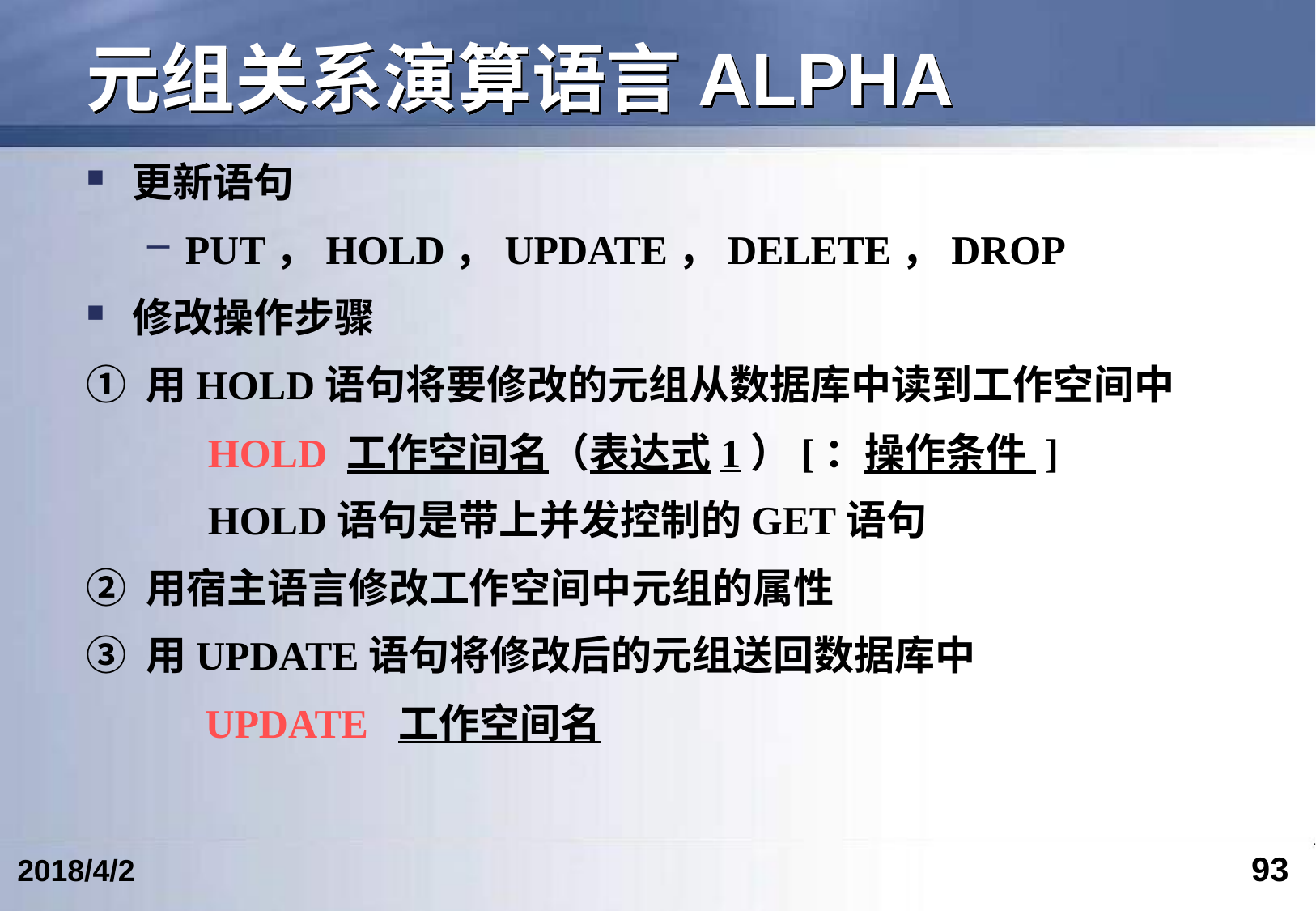

# 元组关系演算语言ALPHA
更新语句
PUT，HOLD，UPDATE，DELETE，DROP
修改操作步骤
① 用HOLD语句将要修改的元组从数据库中读到工作空间中
HOLD 工作空间名（表达式1）[：操作条件 ]
HOLD语句是带上并发控制的GET语句
② 用宿主语言修改工作空间中元组的属性
③ 用UPDATE语句将修改后的元组送回数据库中
	  UPDATE  工作空间名
93
2018/4/2